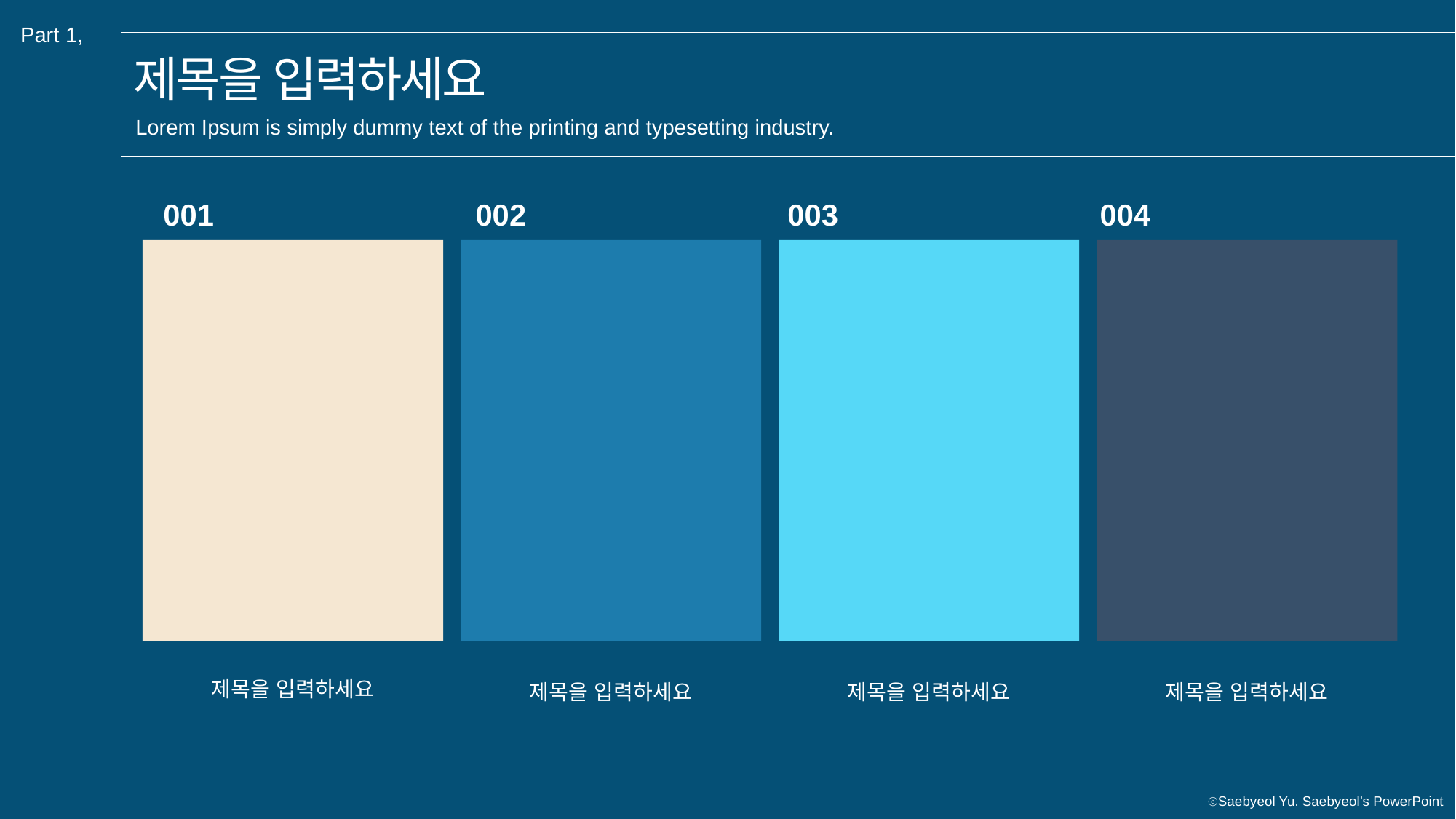

Part 1,
제목을 입력하세요
Lorem Ipsum is simply dummy text of the printing and typesetting industry.
001
002
003
004

제목을 입력하세요
제목을 입력하세요
제목을 입력하세요
제목을 입력하세요